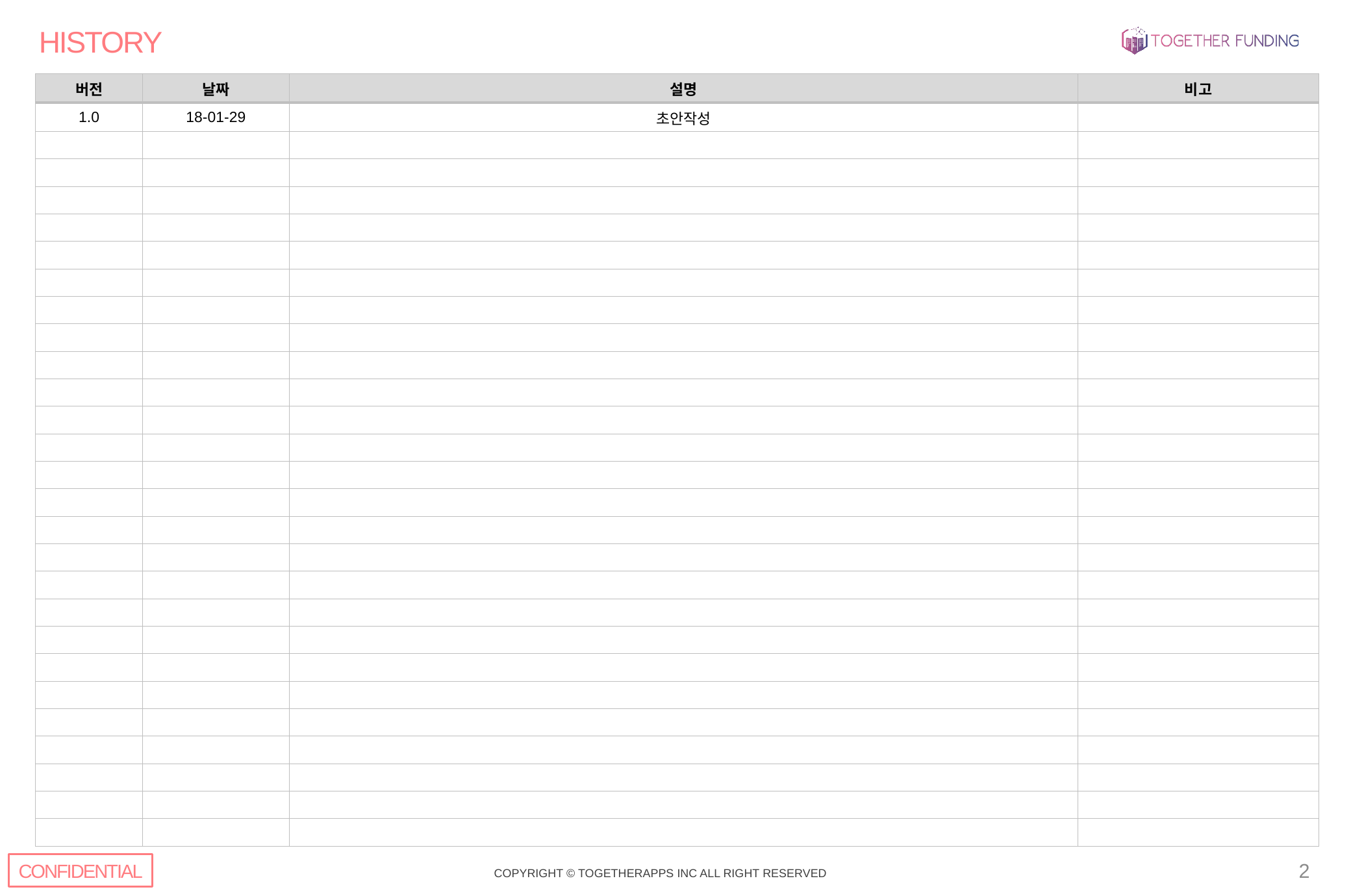

| 버전 | 날짜 | 설명 | 비고 |
| --- | --- | --- | --- |
| 1.0 | 18-01-29 | 초안작성 |  |
|  |  |  |  |
|  |  |  |  |
|  |  |  |  |
|  |  |  |  |
|  |  |  |  |
|  |  |  |  |
|  |  |  |  |
|  |  |  |  |
|  |  |  |  |
|  |  |  |  |
|  |  |  |  |
|  |  |  |  |
|  |  |  |  |
|  |  |  |  |
|  |  |  |  |
|  |  |  |  |
|  |  |  |  |
|  |  |  |  |
|  |  |  |  |
|  |  |  |  |
|  |  |  |  |
|  |  |  |  |
|  |  |  |  |
|  |  |  |  |
|  |  |  |  |
|  |  |  |  |
2